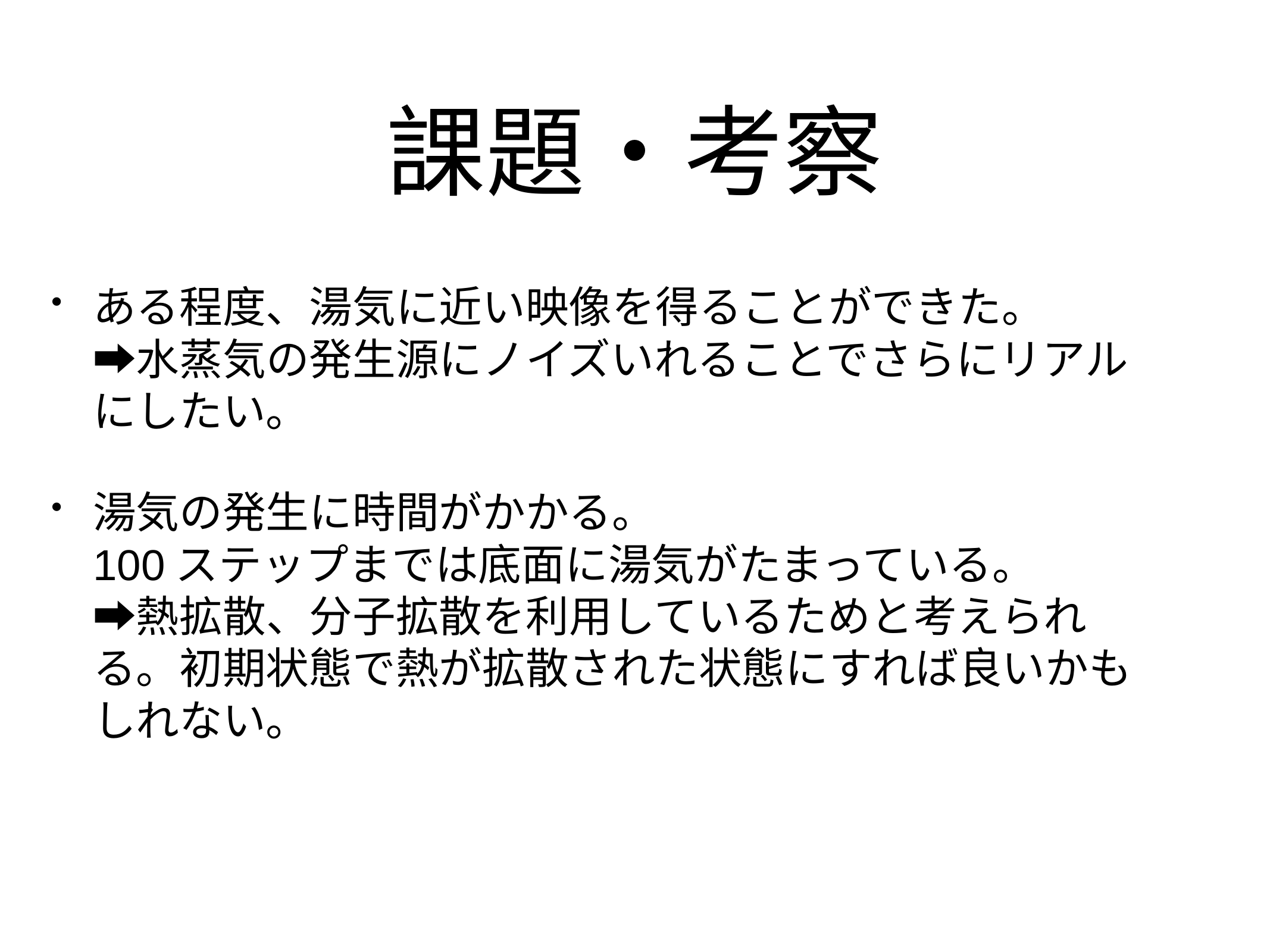

# 課題・考察
ある程度、湯気に近い映像を得ることができた。
➡︎水蒸気の発生源にノイズいれることでさらにリアルにしたい。
湯気の発生に時間がかかる。
100ステップまでは底面に湯気がたまっている。
➡︎熱拡散、分子拡散を利用しているためと考えられる。初期状態で熱が拡散された状態にすれば良いかもしれない。